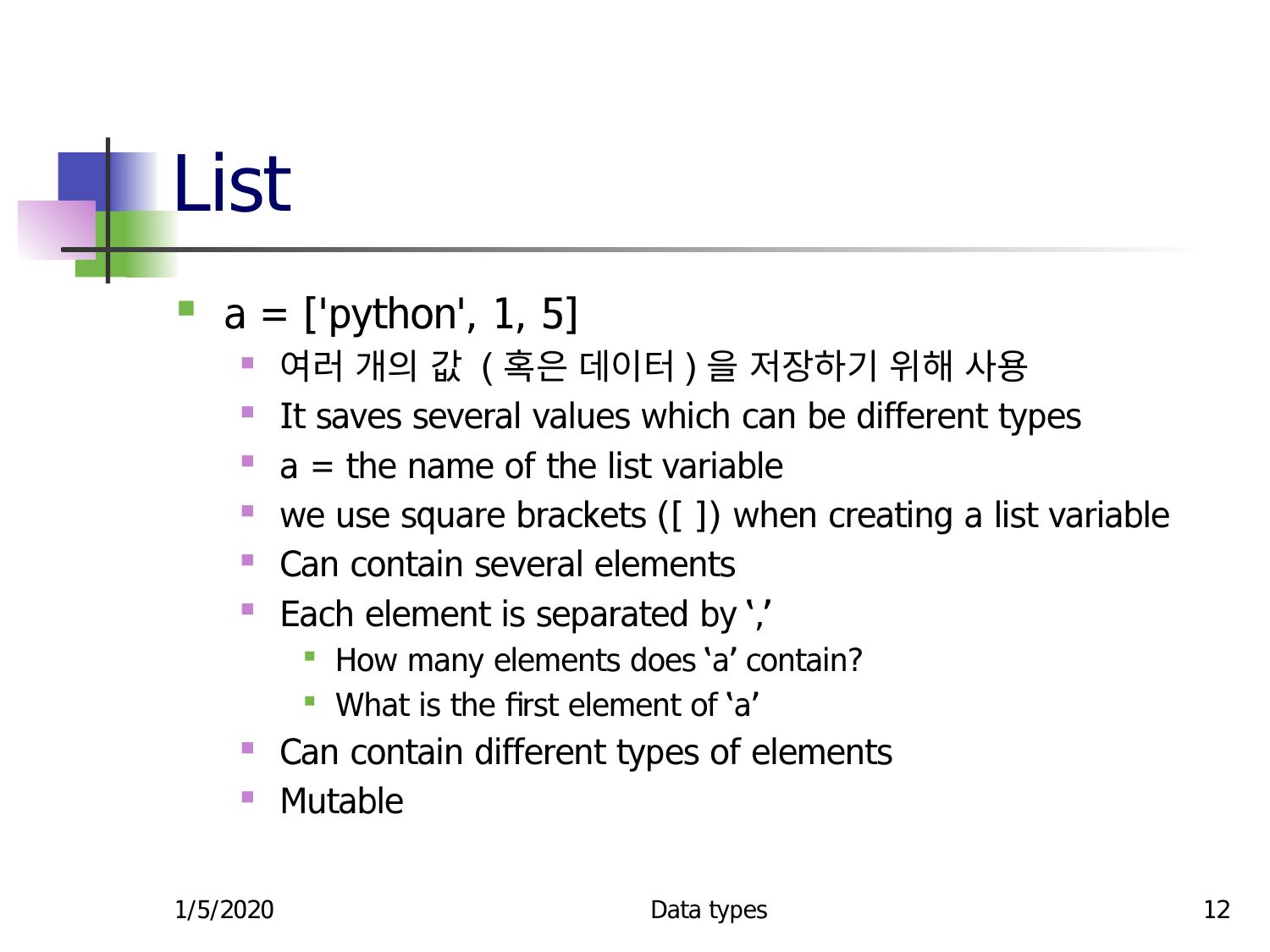

# List
a = ['python', 1, 5]
여러 개의 값 (혹은 데이터)을 저장하기 위해 사용
It saves several values which can be different types
a = the name of the list variable
we use square brackets ([ ]) when creating a list variable
Can contain several elements
Each element is separated by ‘,’
How many elements does ‘a’ contain?
What is the first element of ‘a’
Can contain different types of elements
Mutable
1/5/2020
Data types
12